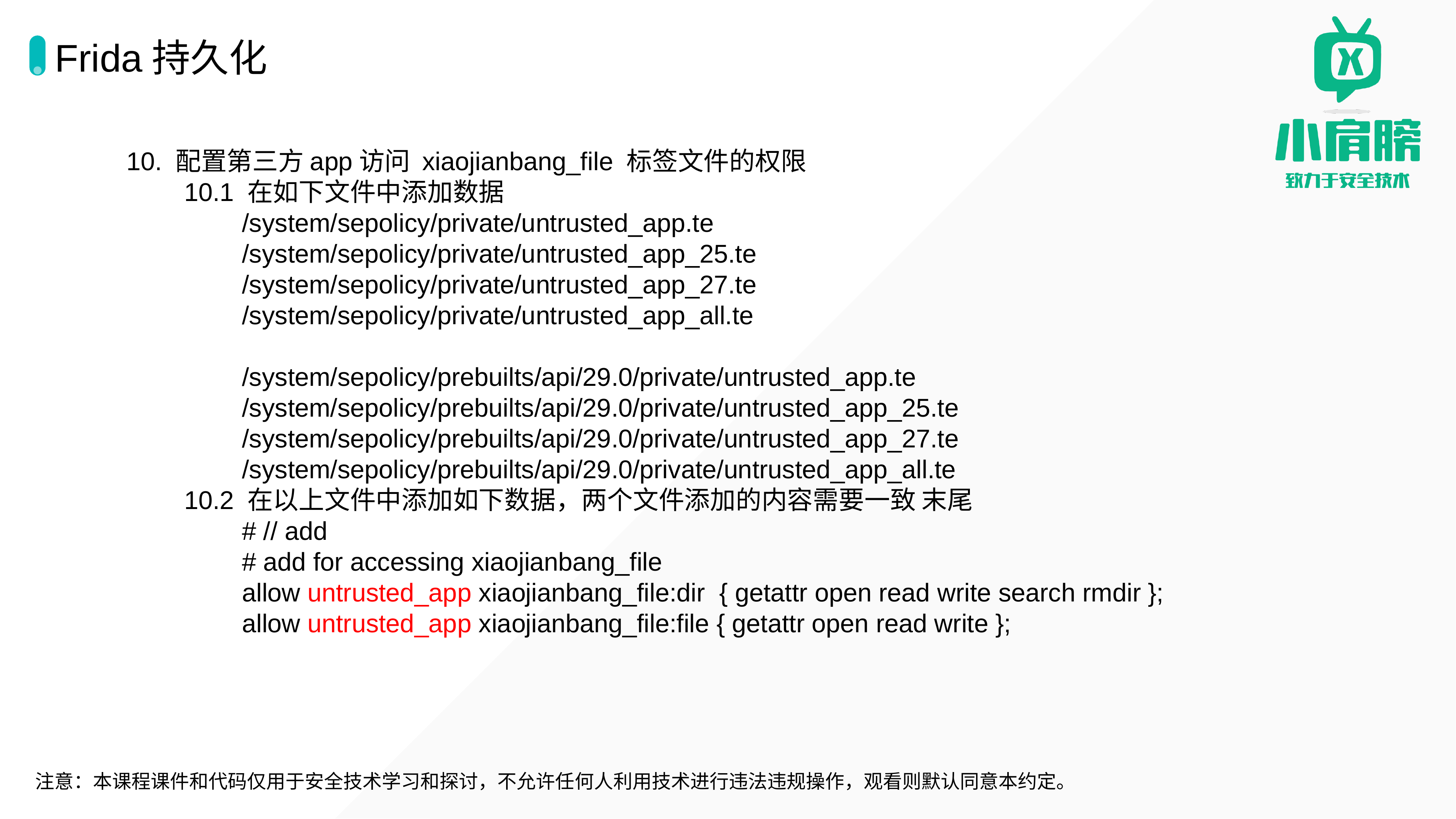

# Frida持久化
10. 配置第三方app访问 xiaojianbang_file 标签文件的权限
10.1 在如下文件中添加数据
/system/sepolicy/private/untrusted_app.te
/system/sepolicy/private/untrusted_app_25.te
/system/sepolicy/private/untrusted_app_27.te
/system/sepolicy/private/untrusted_app_all.te

/system/sepolicy/prebuilts/api/29.0/private/untrusted_app.te
/system/sepolicy/prebuilts/api/29.0/private/untrusted_app_25.te
/system/sepolicy/prebuilts/api/29.0/private/untrusted_app_27.te
/system/sepolicy/prebuilts/api/29.0/private/untrusted_app_all.te
10.2 在以上文件中添加如下数据，两个文件添加的内容需要一致 末尾
# // add
# add for accessing xiaojianbang_file
allow untrusted_app xiaojianbang_file:dir  { getattr open read write search rmdir };
allow untrusted_app xiaojianbang_file:file { getattr open read write };